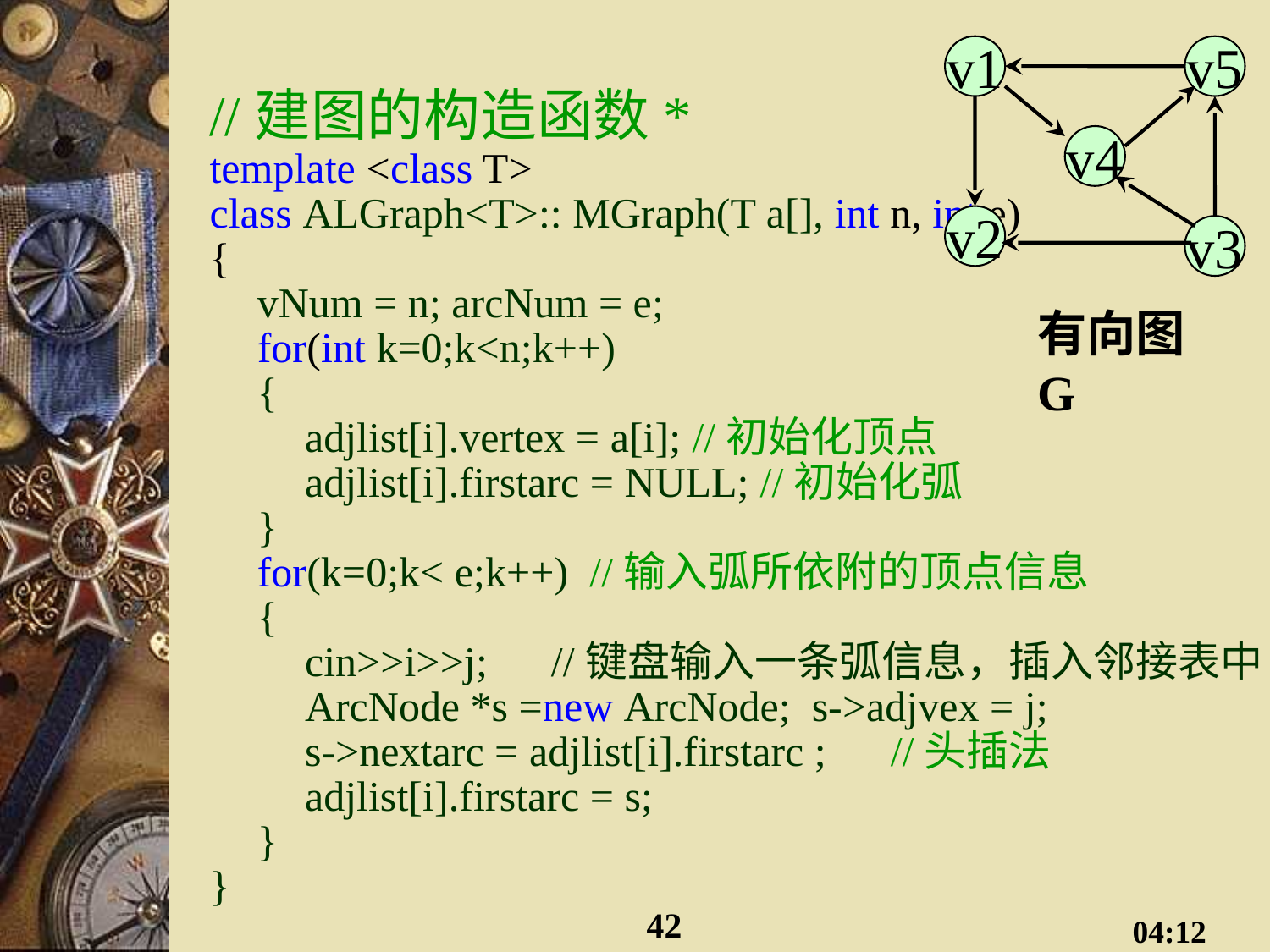

v1
v5

v4

v2
v3

有向图G
//建图的构造函数*
template <class T>
class ALGraph<T>:: MGraph(T a[], int n, int e)
{
 	vNum = n; arcNum = e;
 	for(int k=0;k<n;k++)
 	{
         adjlist[i].vertex = a[i]; //初始化顶点
         adjlist[i].firstarc = NULL; //初始化弧
 	}
 	for(k=0;k< e;k++)  //输入弧所依附的顶点信息
 	{
         cin>>i>>j;      //键盘输入一条弧信息，插入邻接表中
         ArcNode *s =new ArcNode;  s->adjvex = j;
         s->nextarc = adjlist[i].firstarc ;      //头插法
         adjlist[i].firstarc = s;
 	}
}